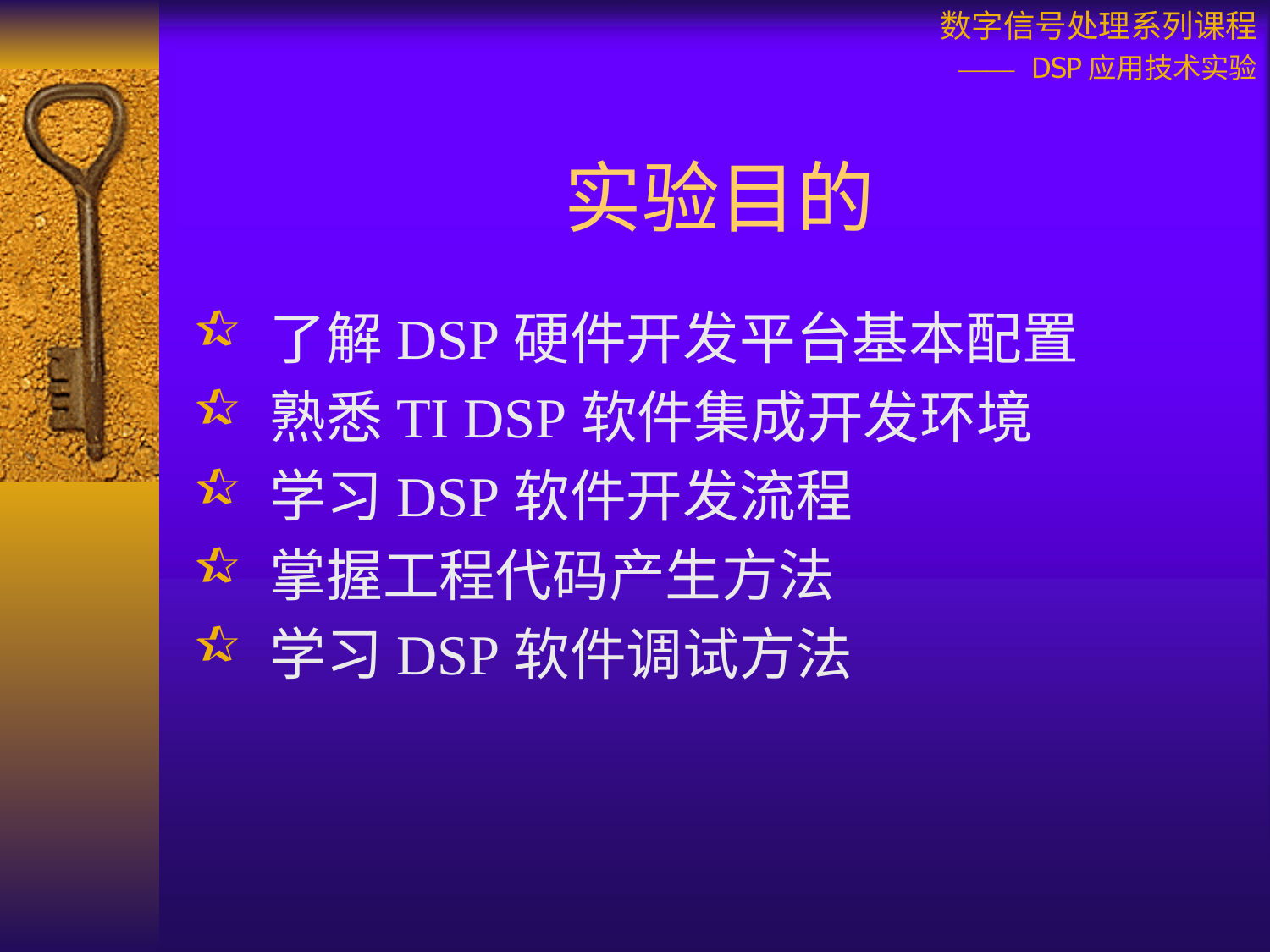

# 实验目的
 了解DSP硬件开发平台基本配置
 熟悉TI DSP软件集成开发环境
 学习DSP软件开发流程
 掌握工程代码产生方法
 学习DSP软件调试方法